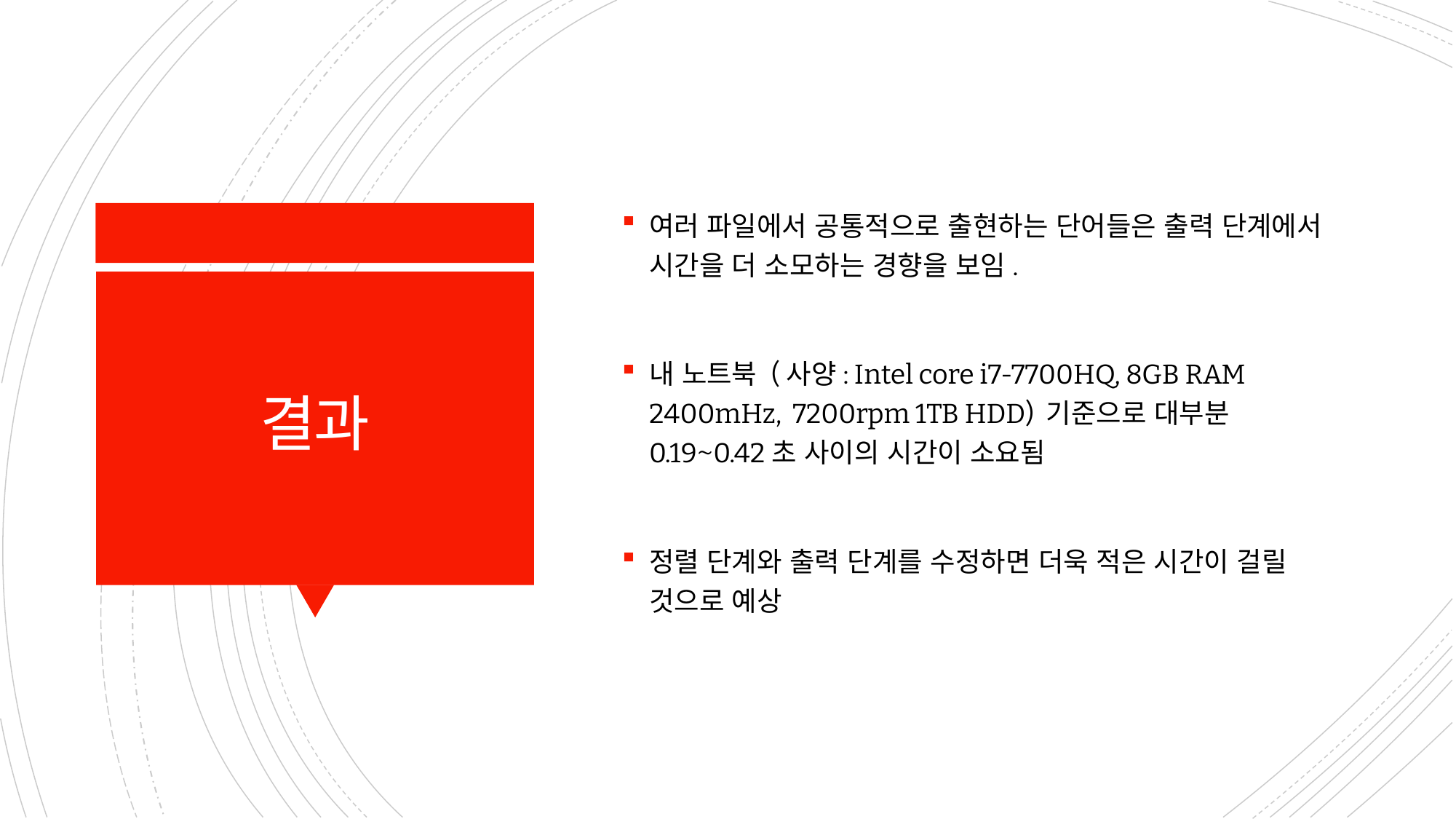

여러 파일에서 공통적으로 출현하는 단어들은 출력 단계에서 시간을 더 소모하는 경향을 보임.

내 노트북 (사양: Intel core i7-7700HQ, 8GB RAM 2400mHz,  7200rpm 1TB HDD) 기준으로 대부분 0.19~0.42초 사이의 시간이 소요됨

정렬 단계와 출력 단계를 수정하면 더욱 적은 시간이 걸릴 것으로 예상
# 결과